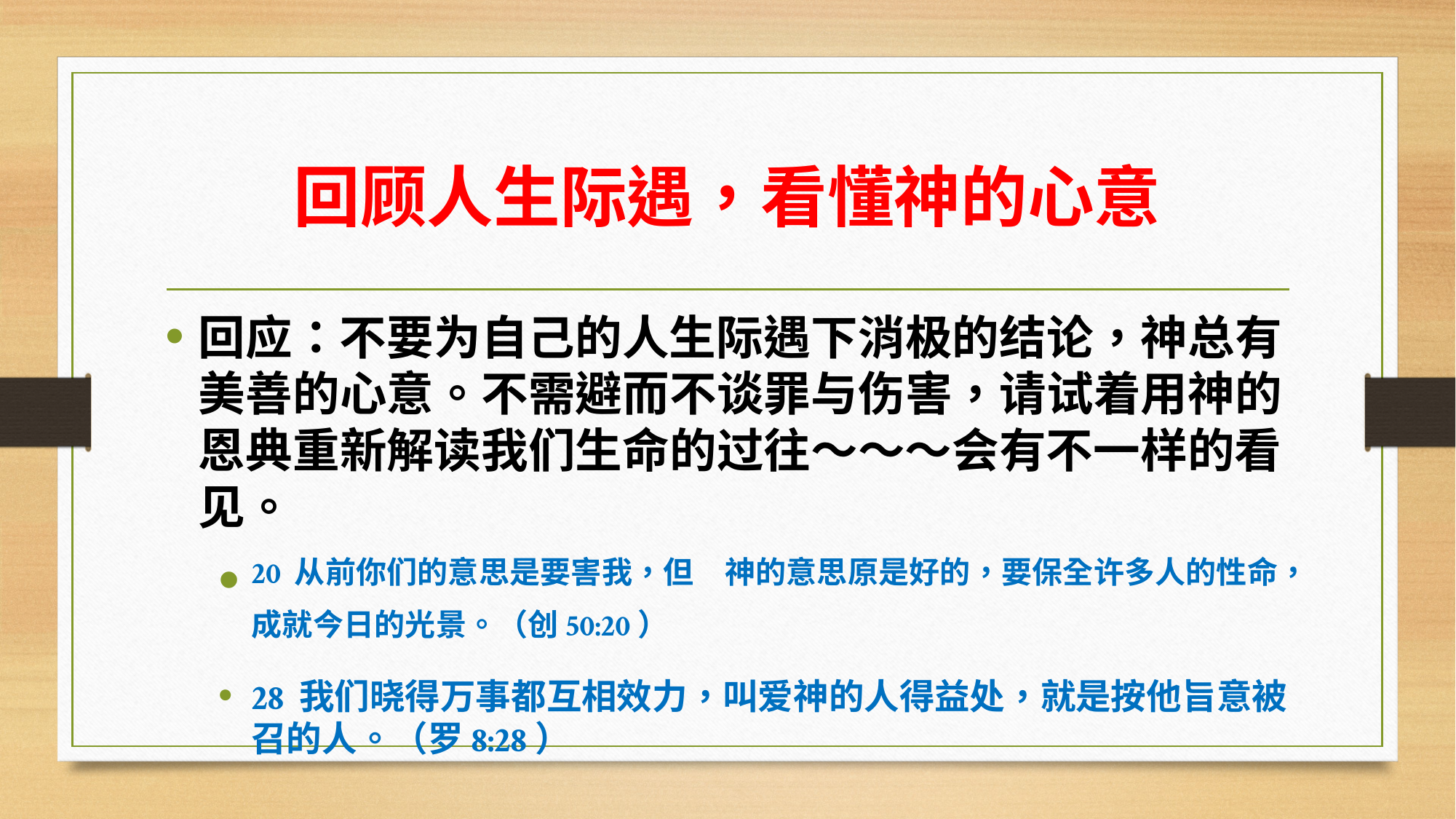

# 回顾人生际遇，看懂神的心意
回应：不要为自己的人生际遇下消极的结论，神总有美善的心意。不需避而不谈罪与伤害，请试着用神的恩典重新解读我们生命的过往～～～会有不一样的看见。
20 从前你们的意思是要害我，但　神的意思原是好的，要保全许多人的性命，成就今日的光景。（创50:20）
28 我们晓得万事都互相效力，叫爱神的人得益处，就是按他旨意被召的人。（罗8:28）